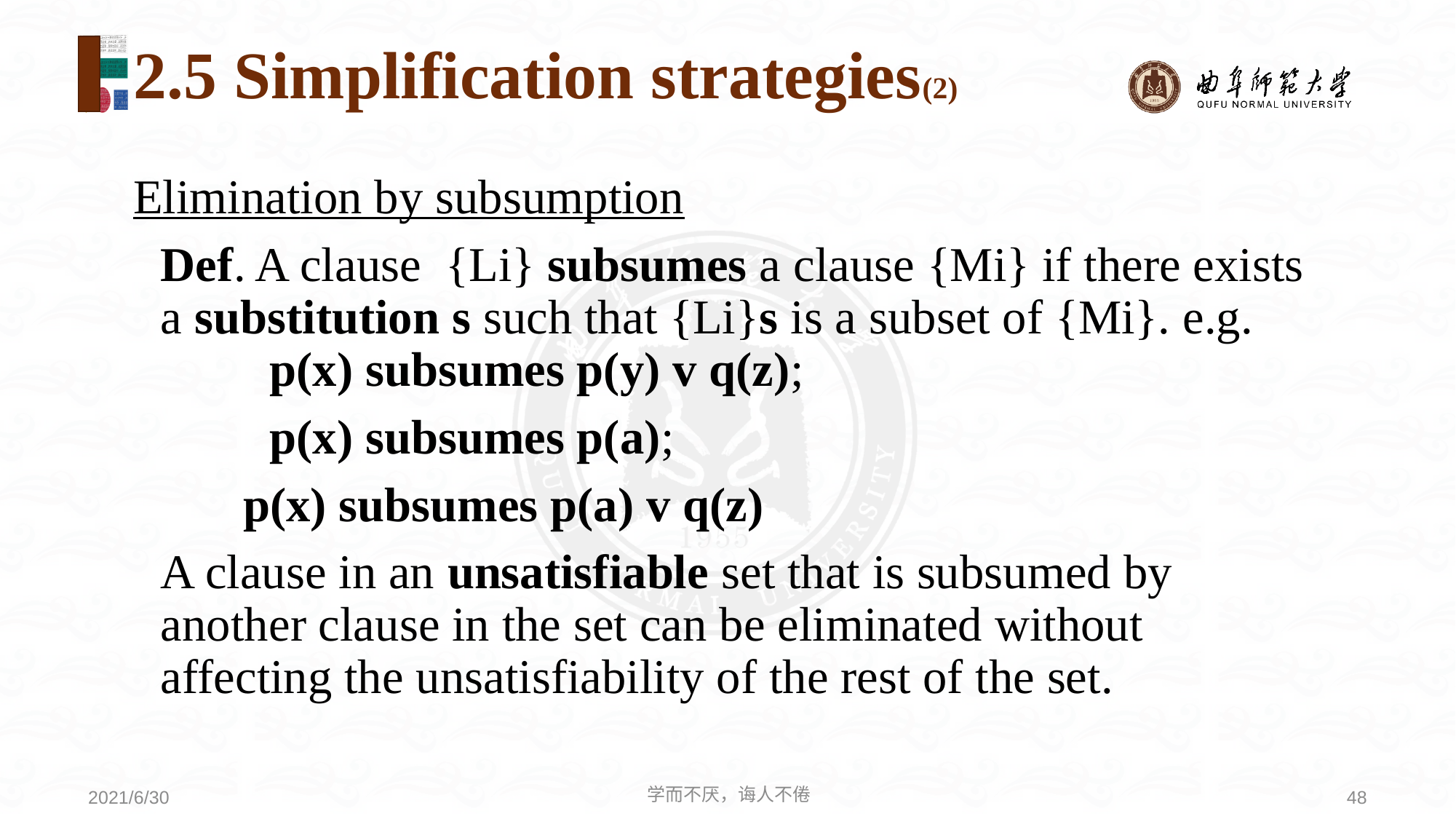

2.5 Simplification strategies(2)
Elimination by subsumption
	Def. A clause  {Li} subsumes a clause {Mi} if there exists a substitution s such that {Li}s is a subset of {Mi}. e.g.	p(x) subsumes p(y) v q(z);
		p(x) subsumes p(a);
         p(x) subsumes p(a) v q(z)
	A clause in an unsatisfiable set that is subsumed by another clause in the set can be eliminated without affecting the unsatisfiability of the rest of the set.
学而不厌，诲人不倦
48
2021/6/30